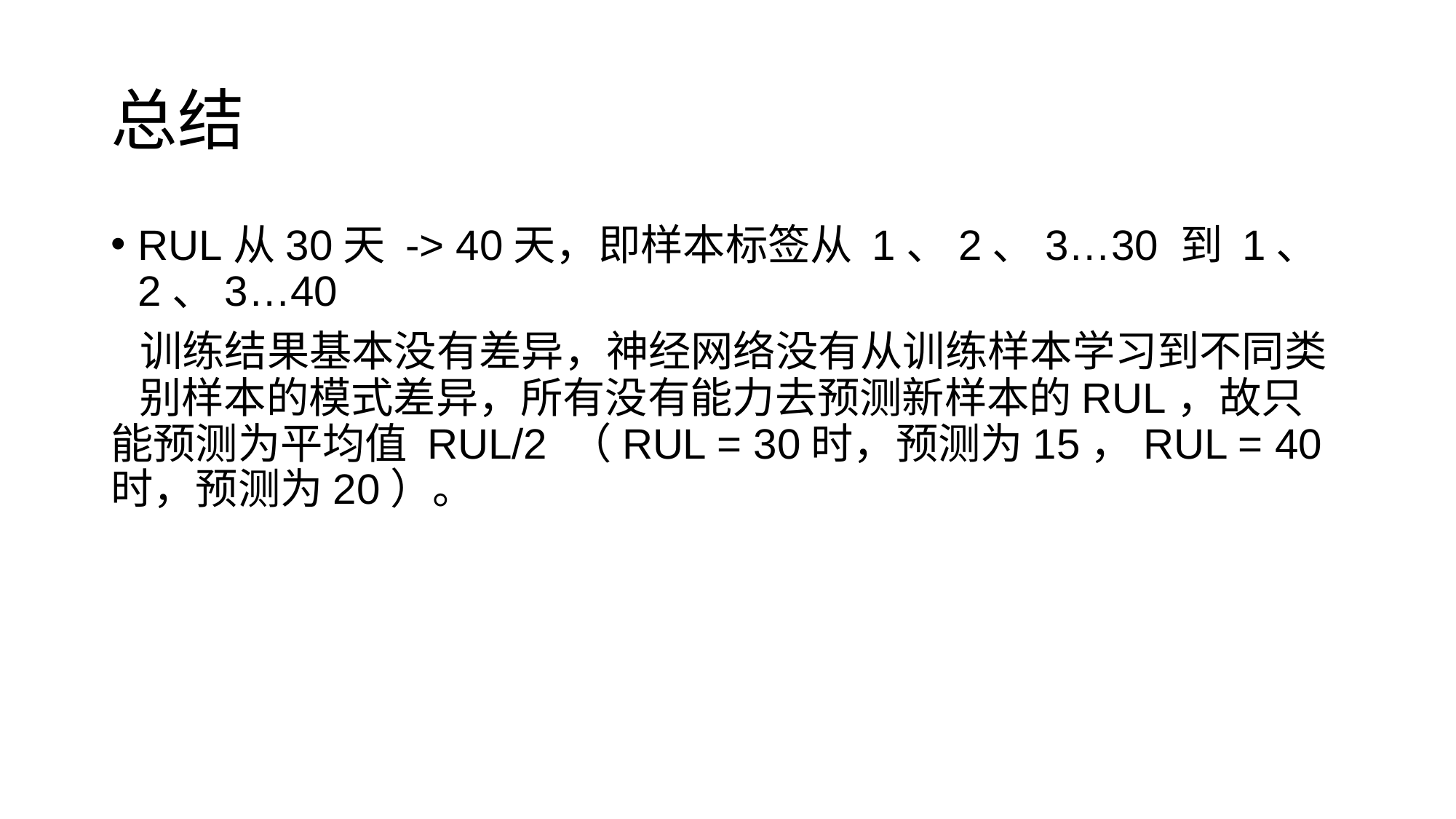

# 总结
RUL从30天 -> 40天，即样本标签从 1、2、3…30 到 1、2、3…40
  训练结果基本没有差异，神经网络没有从训练样本学习到不同类     别样本的模式差异，所有没有能力去预测新样本的RUL，故只能预测为平均值 RUL/2 （RUL = 30时，预测为15，RUL = 40时，预测为20）。